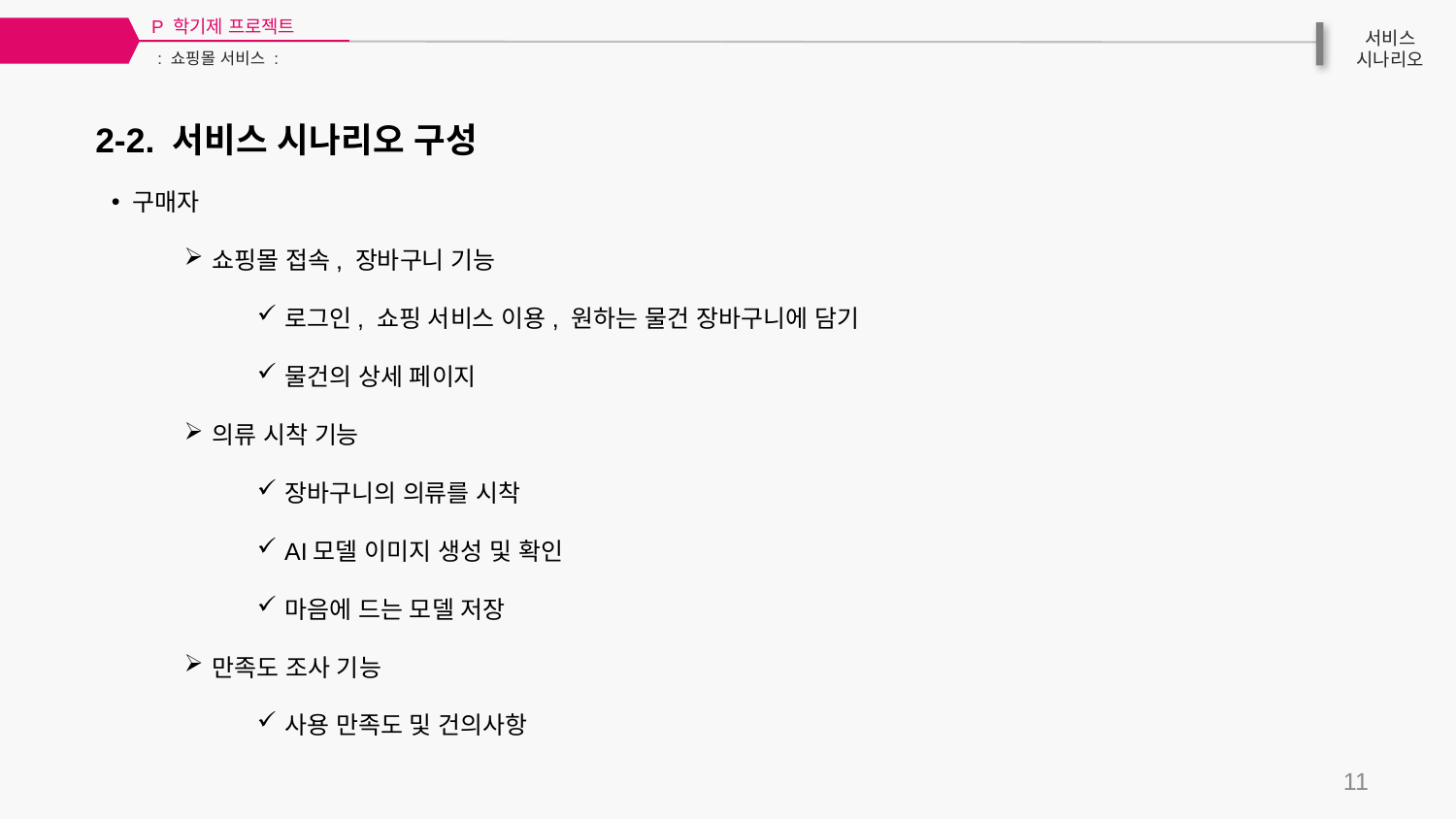

P 학기제 프로젝트

02
서비스
시나리오

: 쇼핑몰 서비스 :
2-2. 서비스 시나리오 구성
 구매자

쇼핑몰 접속, 장바구니 기능

로그인, 쇼핑 서비스 이용, 원하는 물건 장바구니에 담기

물건의 상세 페이지

의류 시착 기능

장바구니의 의류를 시착

AI모델 이미지 생성 및 확인

마음에 드는 모델 저장

만족도 조사 기능

사용 만족도 및 건의사항
11